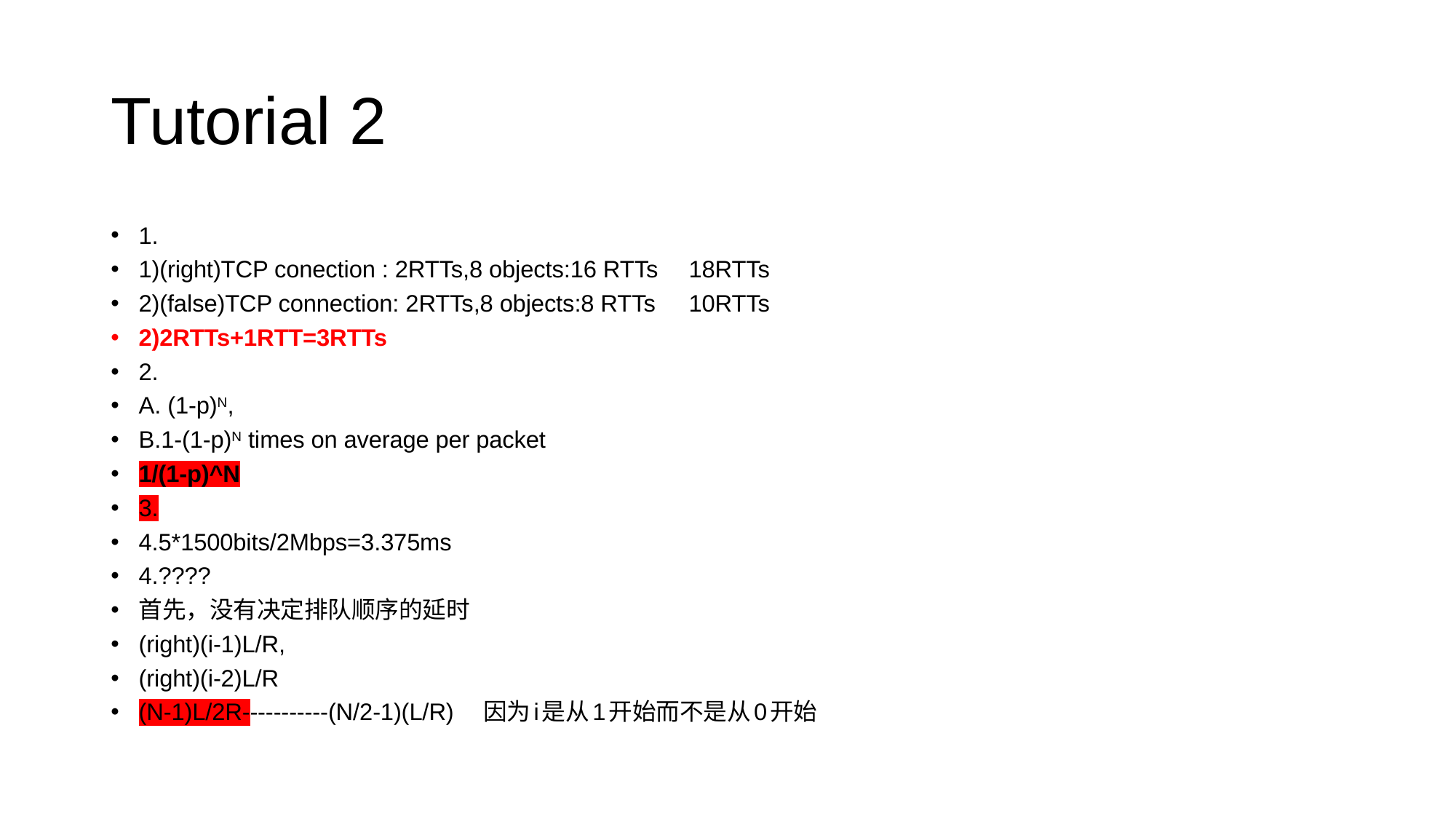

# Tutorial 2
1.
1)(right)TCP conection : 2RTTs,8 objects:16 RTTs		18RTTs
2)(false)TCP connection: 2RTTs,8 objects:8 RTTs		10RTTs
2)2RTTs+1RTT=3RTTs
2.
A. (1-p)N,
B.1-(1-p)N times on average per packet
1/(1-p)^N
3.
4.5*1500bits/2Mbps=3.375ms
4.????
首先，没有决定排队顺序的延时
(right)(i-1)L/R,
(right)(i-2)L/R
(N-1)L/2R-----------(N/2-1)(L/R)    因为i是从1开始而不是从0开始